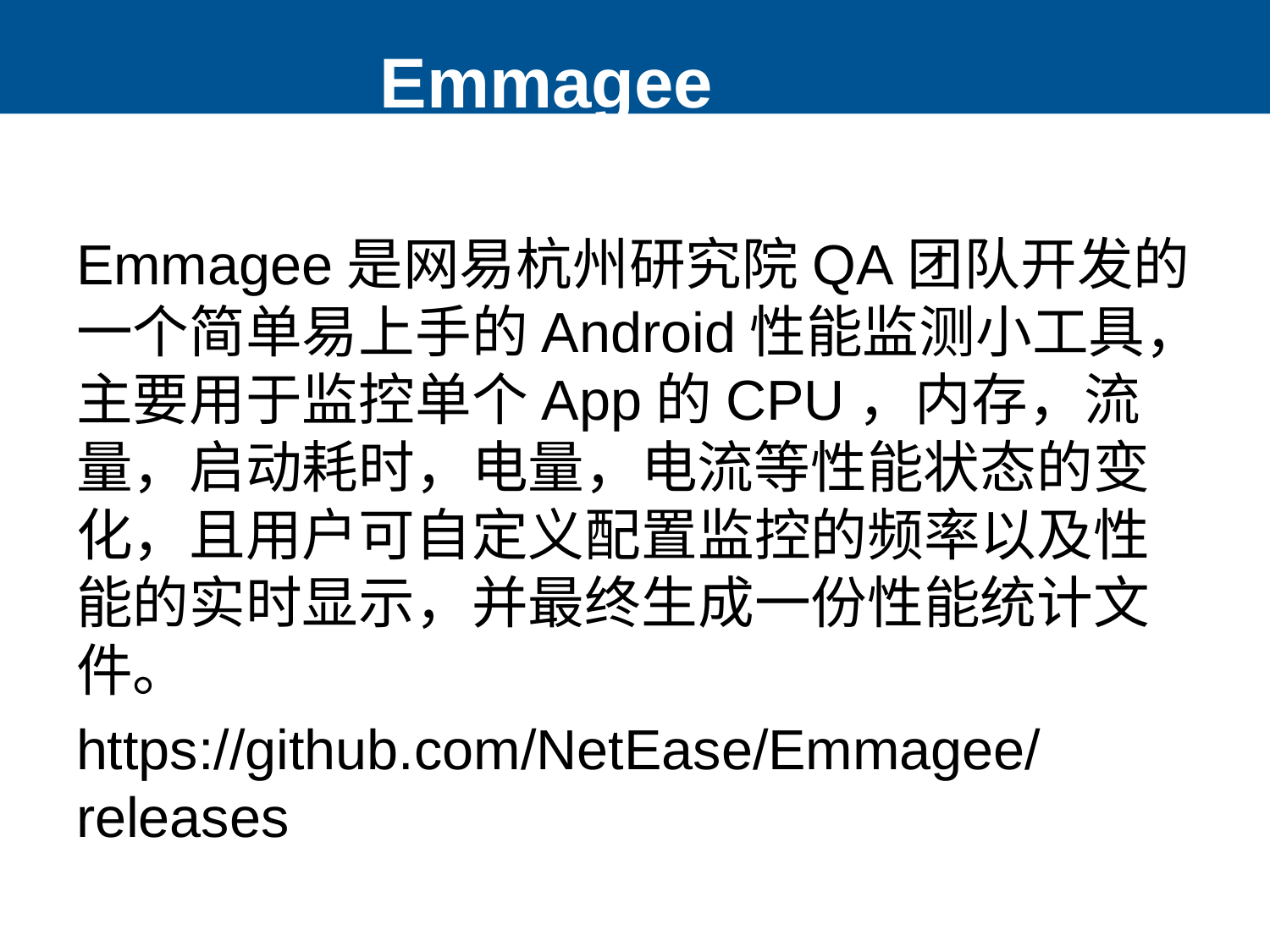

# Emmagee
Emmagee是网易杭州研究院QA团队开发的一个简单易上手的Android性能监测小工具，主要用于监控单个App的CPU，内存，流量，启动耗时，电量，电流等性能状态的变化，且用户可自定义配置监控的频率以及性能的实时显示，并最终生成一份性能统计文件。
https://github.com/NetEase/Emmagee/releases